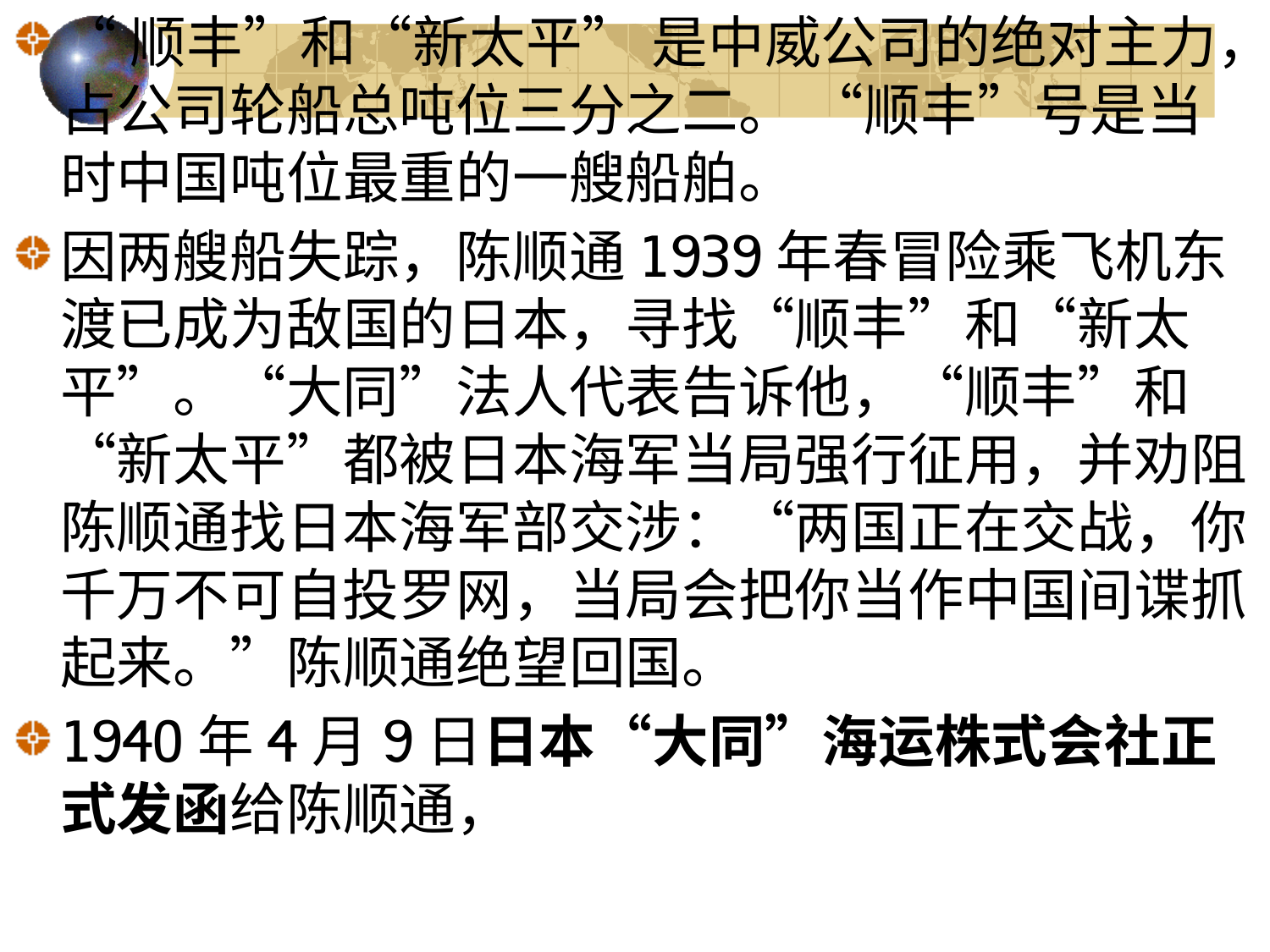

“顺丰”和“新太平” 是中威公司的绝对主力，占公司轮船总吨位三分之二。 “顺丰”号是当时中国吨位最重的一艘船舶。
因两艘船失踪，陈顺通1939年春冒险乘飞机东渡已成为敌国的日本，寻找“顺丰”和“新太平”。“大同”法人代表告诉他，“顺丰”和“新太平”都被日本海军当局强行征用，并劝阻陈顺通找日本海军部交涉：“两国正在交战，你千万不可自投罗网，当局会把你当作中国间谍抓起来。”陈顺通绝望回国。
1940年4月9日日本“大同”海运株式会社正式发函给陈顺通，